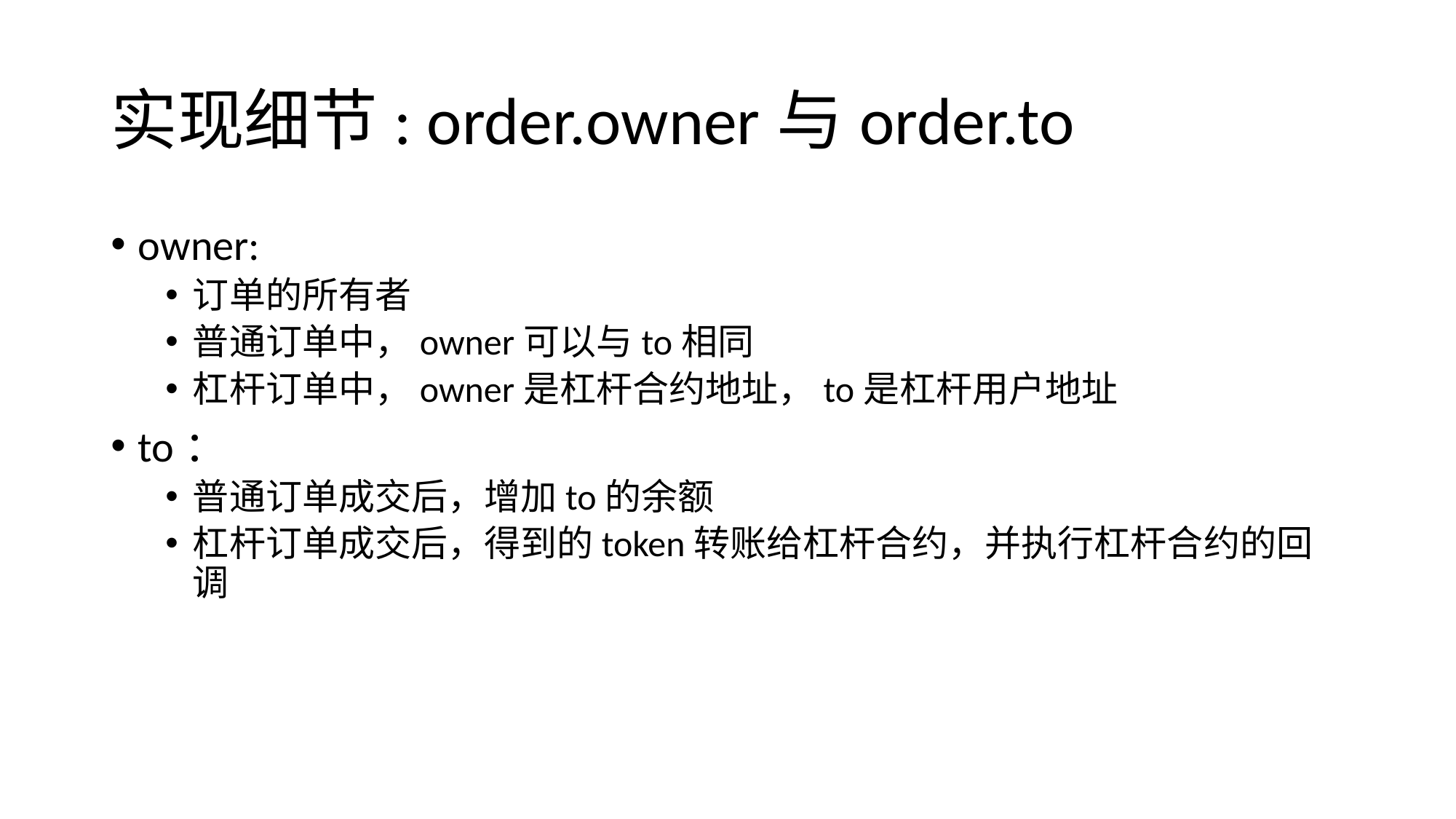

# 实现细节: order.owner与order.to
owner:
订单的所有者
普通订单中，owner可以与to相同
杠杆订单中，owner是杠杆合约地址，to是杠杆用户地址
to：
普通订单成交后，增加to的余额
杠杆订单成交后，得到的token转账给杠杆合约，并执行杠杆合约的回调